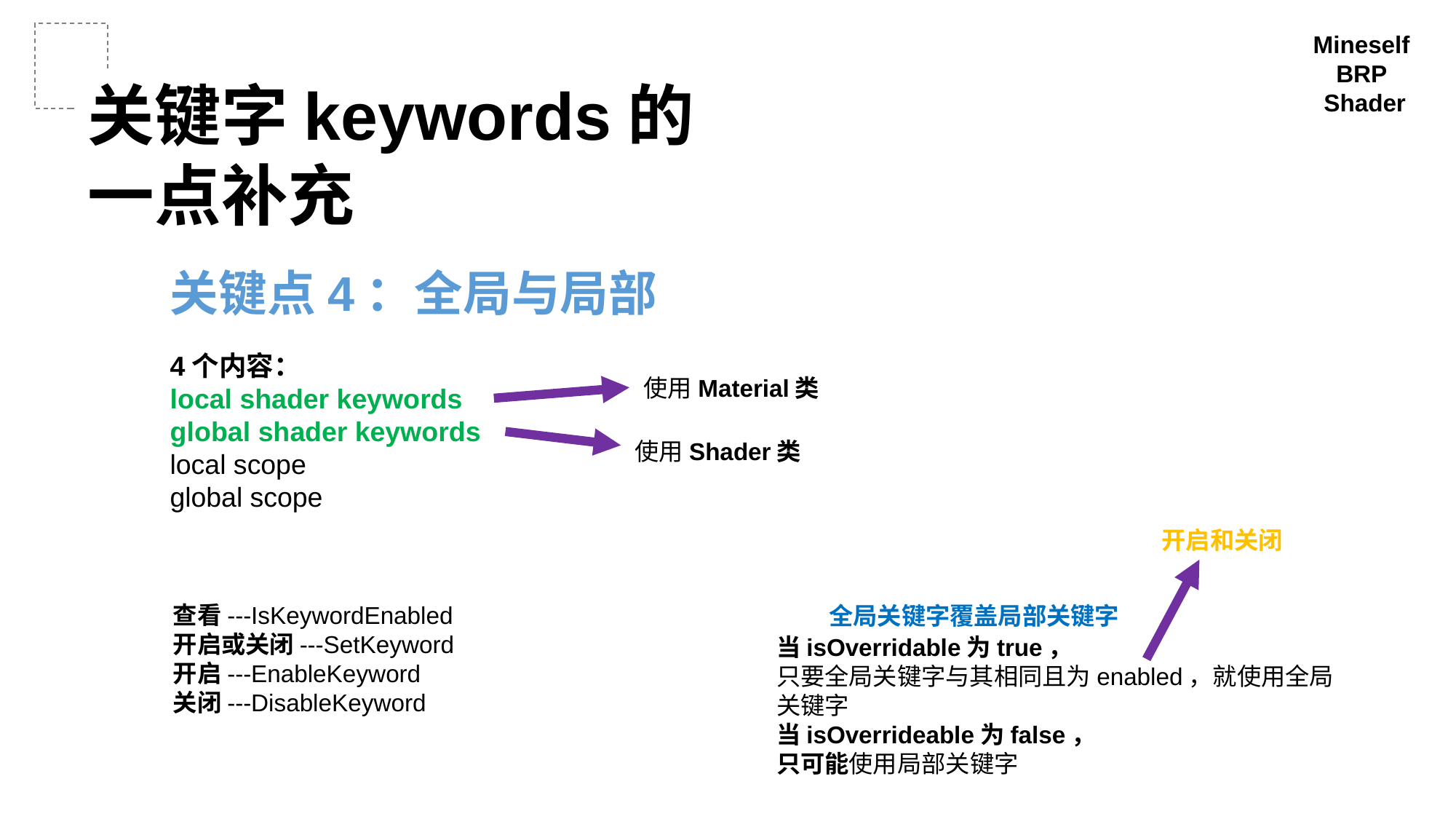

Mineself
BRP
Shader

关键字keywords的一点补充
关键点4：全局与局部
4个内容：
local shader keywords
global shader keywords
local scope
global scope
使用Material类
使用Shader类
开启和关闭
查看---IsKeywordEnabled
开启或关闭---SetKeyword
开启---EnableKeyword
关闭---DisableKeyword
全局关键字覆盖局部关键字
当isOverridable为true，
只要全局关键字与其相同且为enabled，就使用全局关键字
当isOverrideable为false，
只可能使用局部关键字